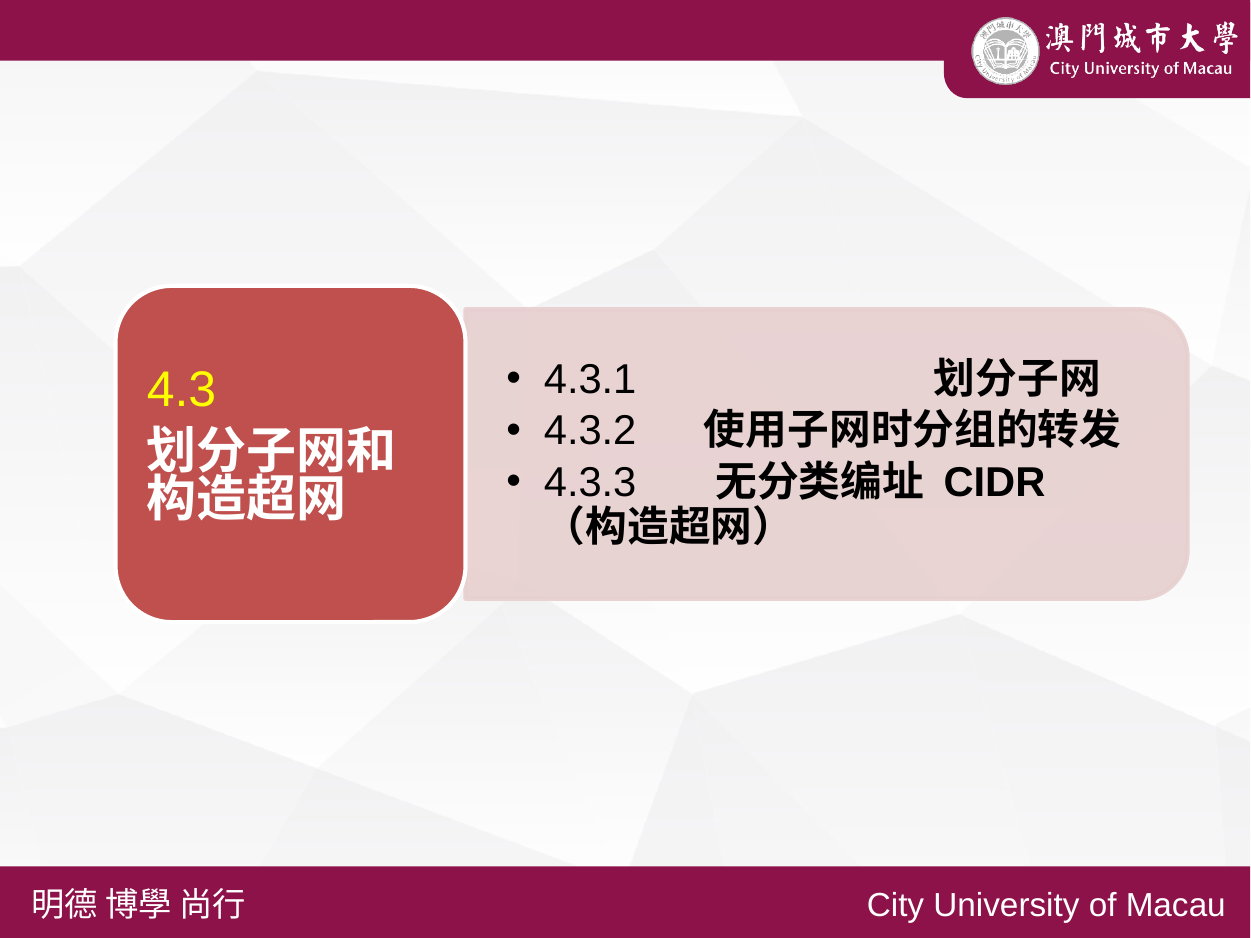

4.3
划分子网和构造超网
4.3.1                         划分子网
4.3.2     使用子网时分组的转发
4.3.3      无分类编址 CIDR（构造超网）